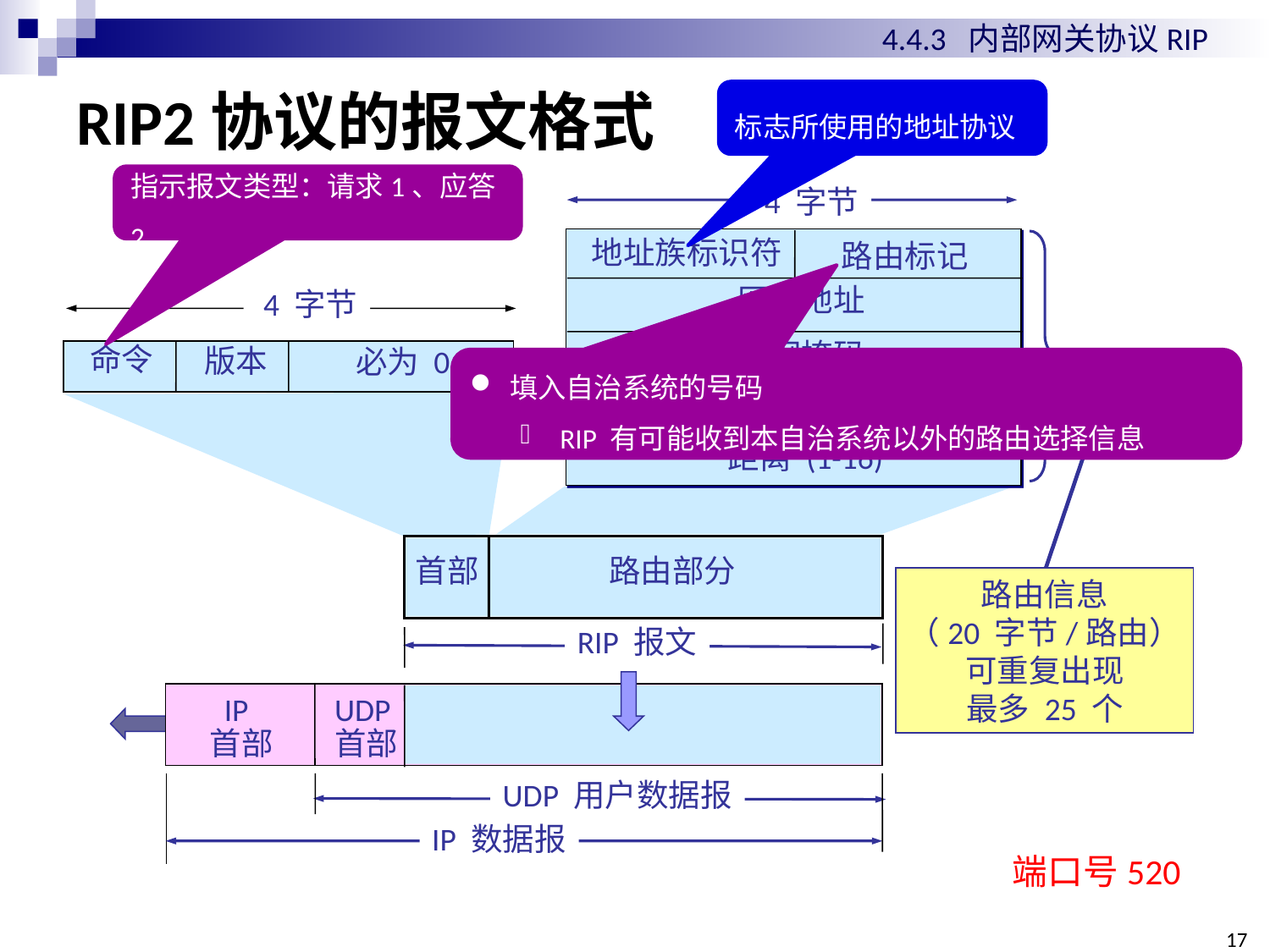

4.4.3  内部网关协议RIP
# RIP2协议的报文格式
标志所使用的地址协议
指示报文类型：请求1、应答2
 4 字节

地址族标识符

路由标记

网络地址

 4 字节

子网掩码

命令
版本
必为 0

下一跳路由器地址

距离 (1-16)

首部
路由部分
路由信息
（20 字节/路由）
可重复出现
最多 25 个
RIP 报文

  IP
首部
UDP
首部

UDP 用户数据报

IP 数据报

填入自治系统的号码
RIP 有可能收到本自治系统以外的路由选择信息
端口号520
170